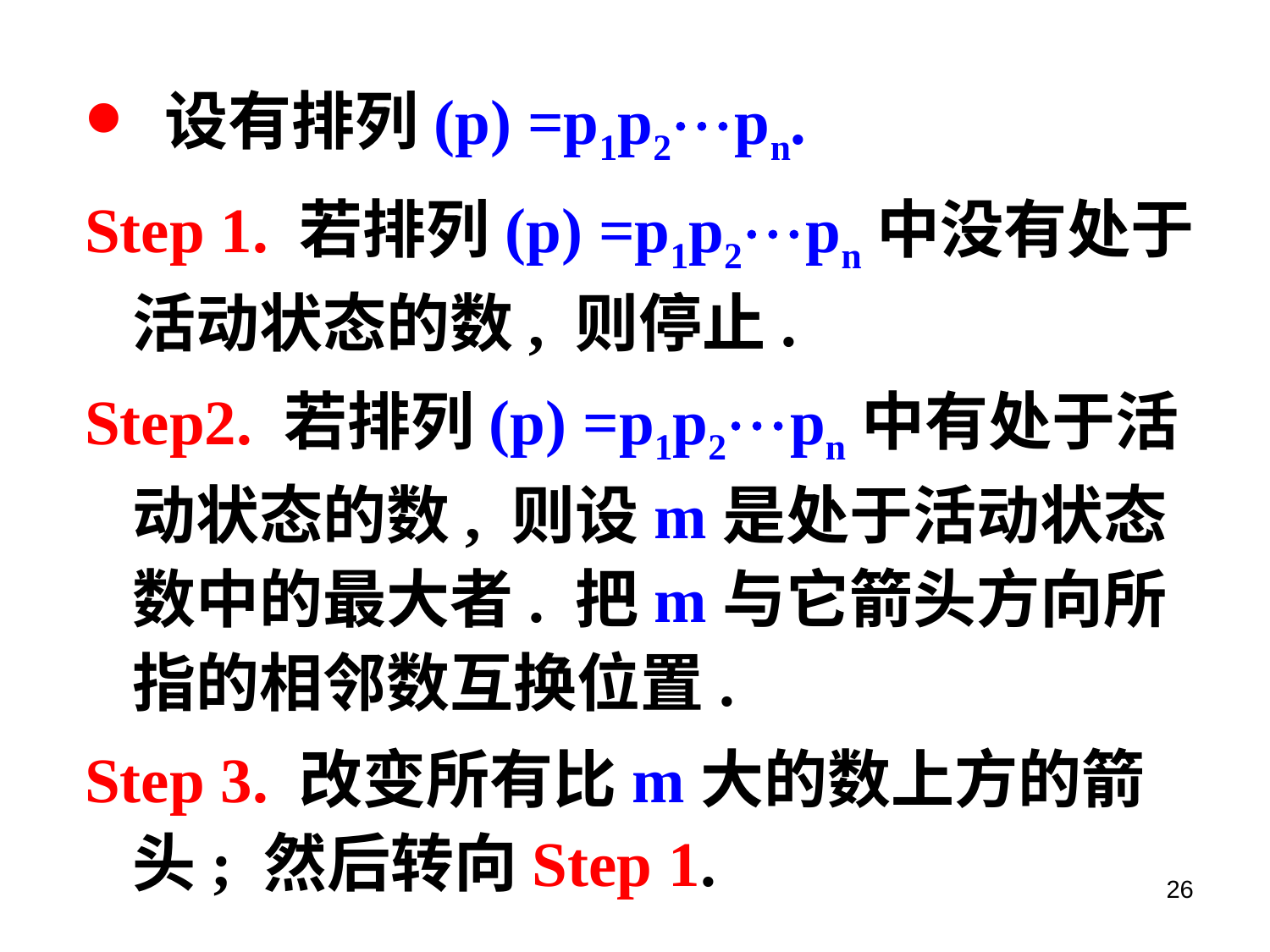

设有排列(p) =p1p2…pn.
Step 1. 若排列(p) =p1p2…pn中没有处于活动状态的数, 则停止.
Step2. 若排列(p) =p1p2…pn中有处于活动状态的数, 则设m是处于活动状态数中的最大者. 把m与它箭头方向所指的相邻数互换位置.
Step 3. 改变所有比m大的数上方的箭头; 然后转向Step 1.
26